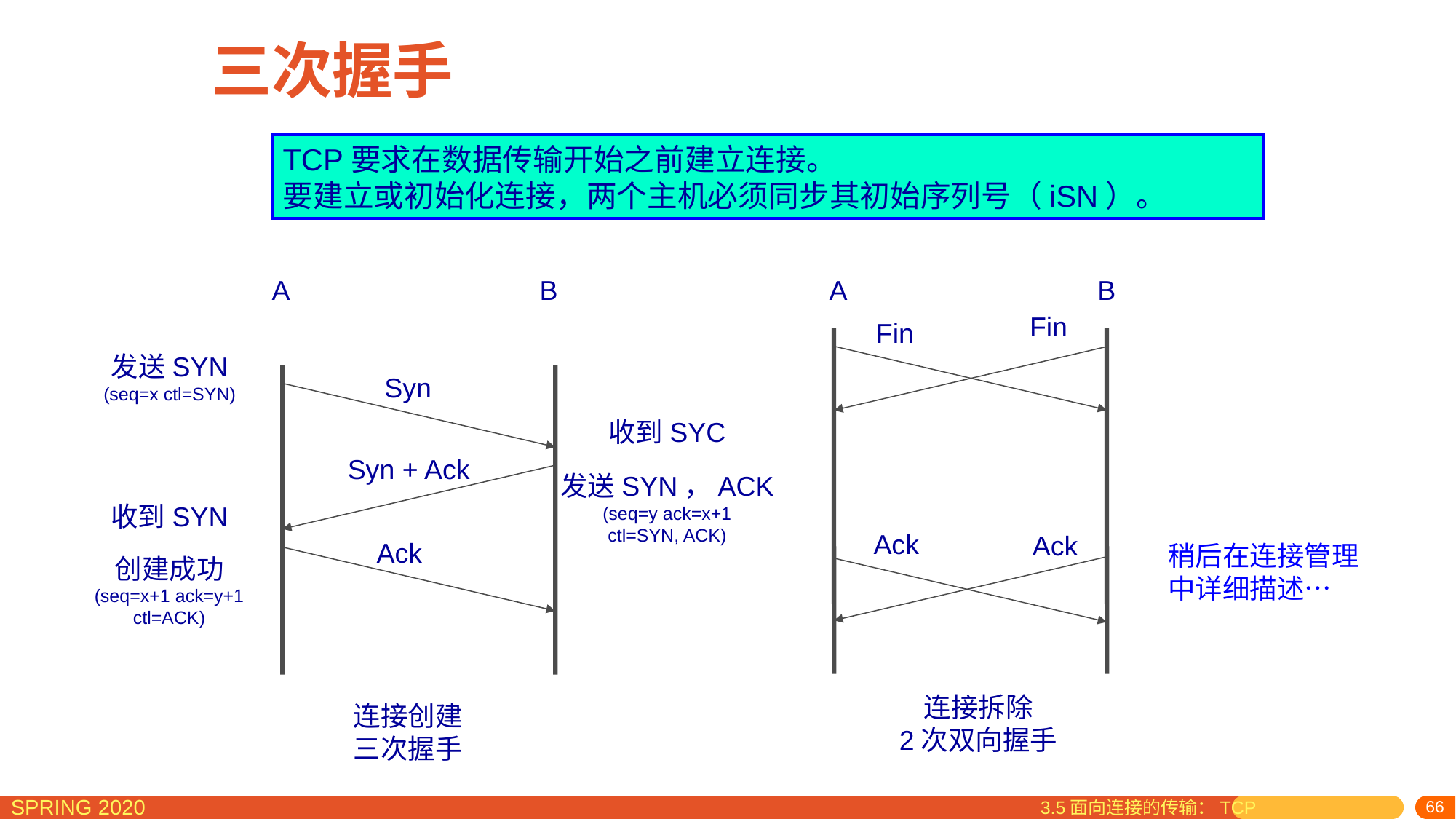

# 三次握手
TCP要求在数据传输开始之前建立连接。
要建立或初始化连接，两个主机必须同步其初始序列号（iSN）。
A
B
A
B
Fin
Fin

发送SYN
(seq=x ctl=SYN)

Syn

收到SYC
Syn + Ack
发送SYN，ACK
(seq=y ack=x+1
ctl=SYN, ACK)

收到SYN
Ack
Ack
Ack
稍后在连接管理中详细描述…
创建成功
(seq=x+1 ack=y+1
ctl=ACK)

连接拆除
2次双向握手
连接创建
三次握手
3.5面向连接的传输：TCP